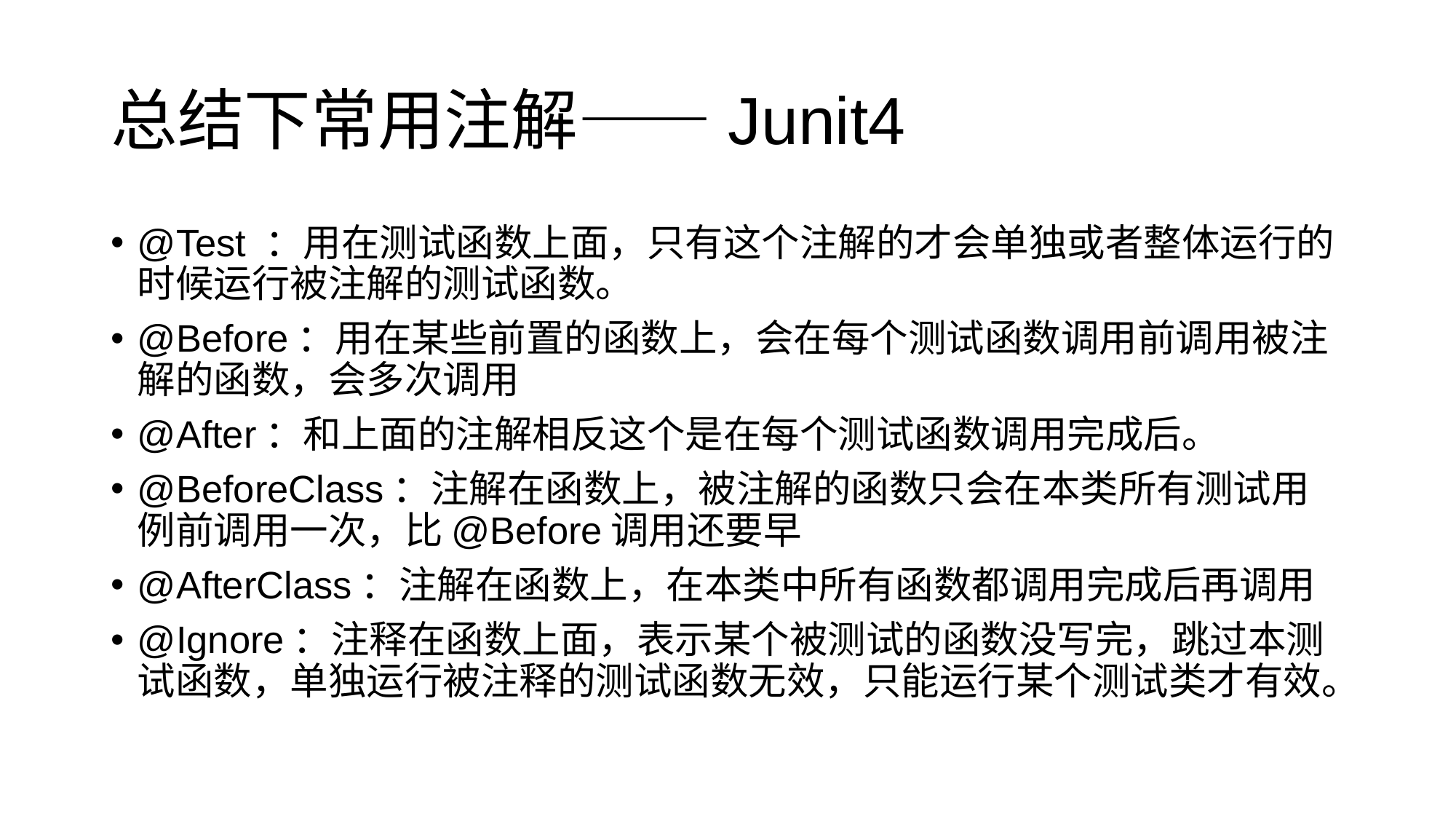

# 总结下常用注解——Junit4
@Test ：用在测试函数上面，只有这个注解的才会单独或者整体运行的时候运行被注解的测试函数。
@Before：用在某些前置的函数上，会在每个测试函数调用前调用被注解的函数，会多次调用
@After：和上面的注解相反这个是在每个测试函数调用完成后。
@BeforeClass：注解在函数上，被注解的函数只会在本类所有测试用例前调用一次，比@Before调用还要早
@AfterClass：注解在函数上，在本类中所有函数都调用完成后再调用
@Ignore：注释在函数上面，表示某个被测试的函数没写完，跳过本测试函数，单独运行被注释的测试函数无效，只能运行某个测试类才有效。